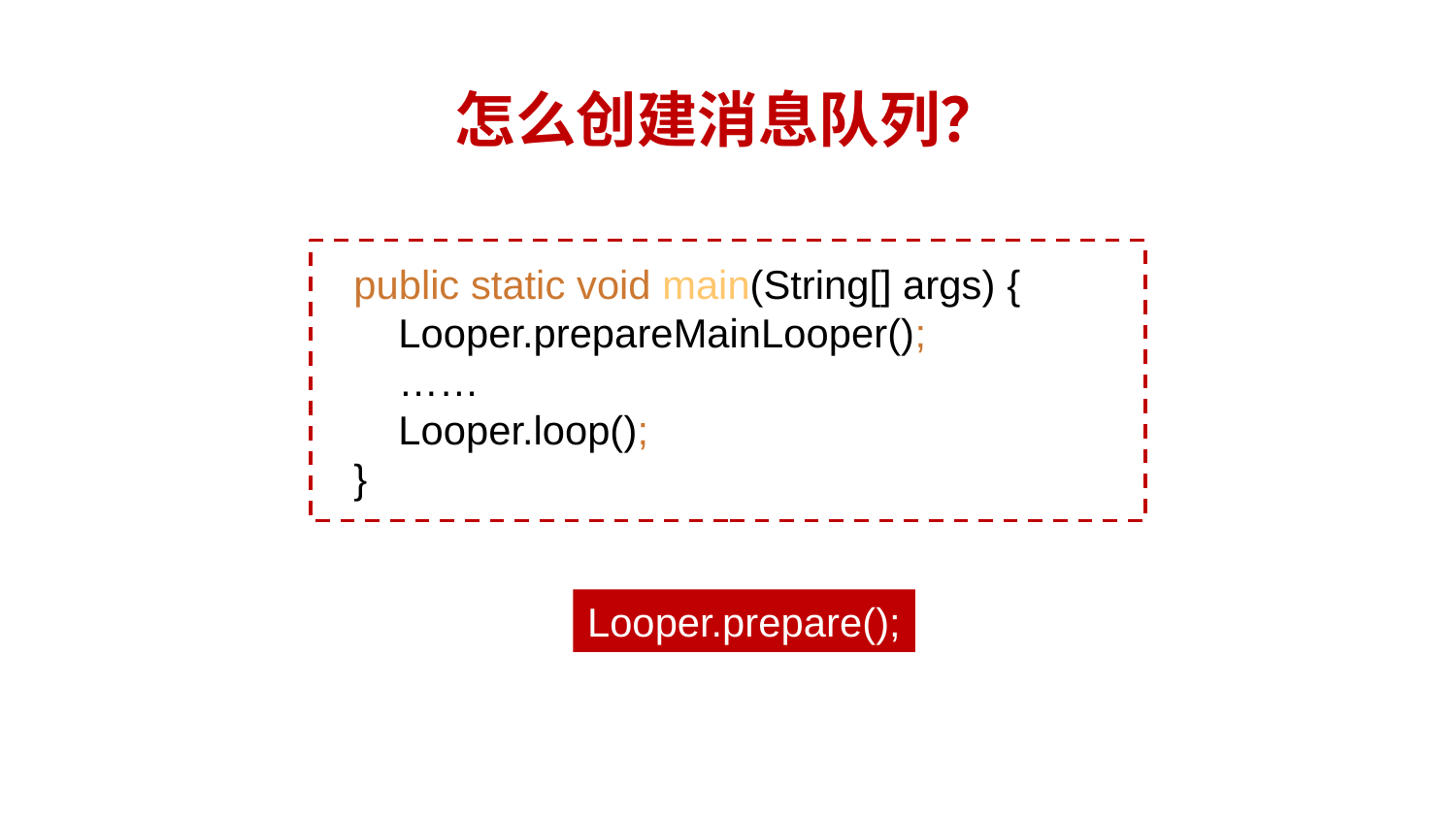

# 怎么创建消息队列？
public static void main(String[] args) {
    Looper.prepareMainLooper();
    ……
    Looper.loop();
}
Looper.prepare();